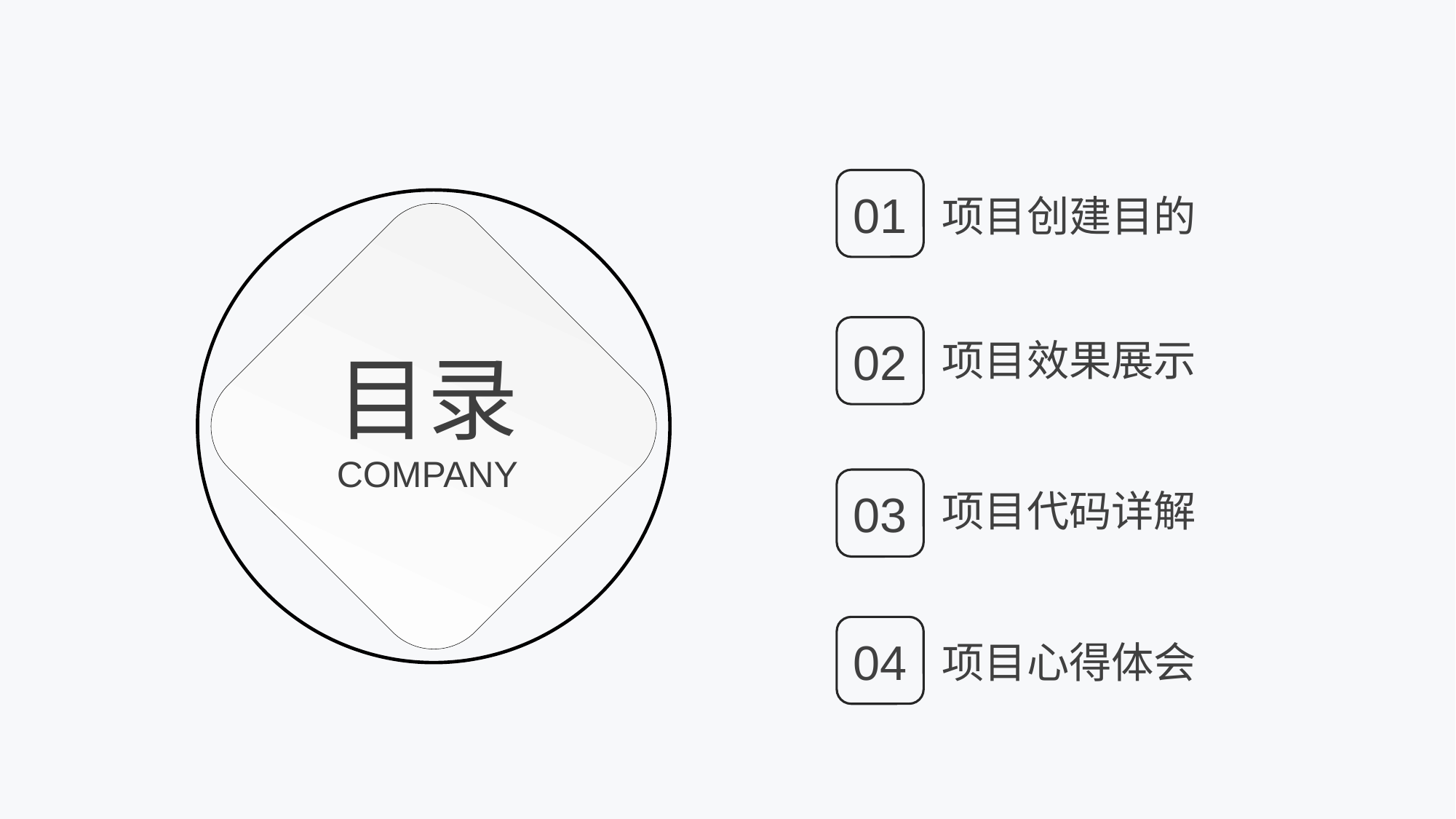

01
项目创建目的

02
项目效果展示
目录
COMPANY

03
项目代码详解

04
项目心得体会